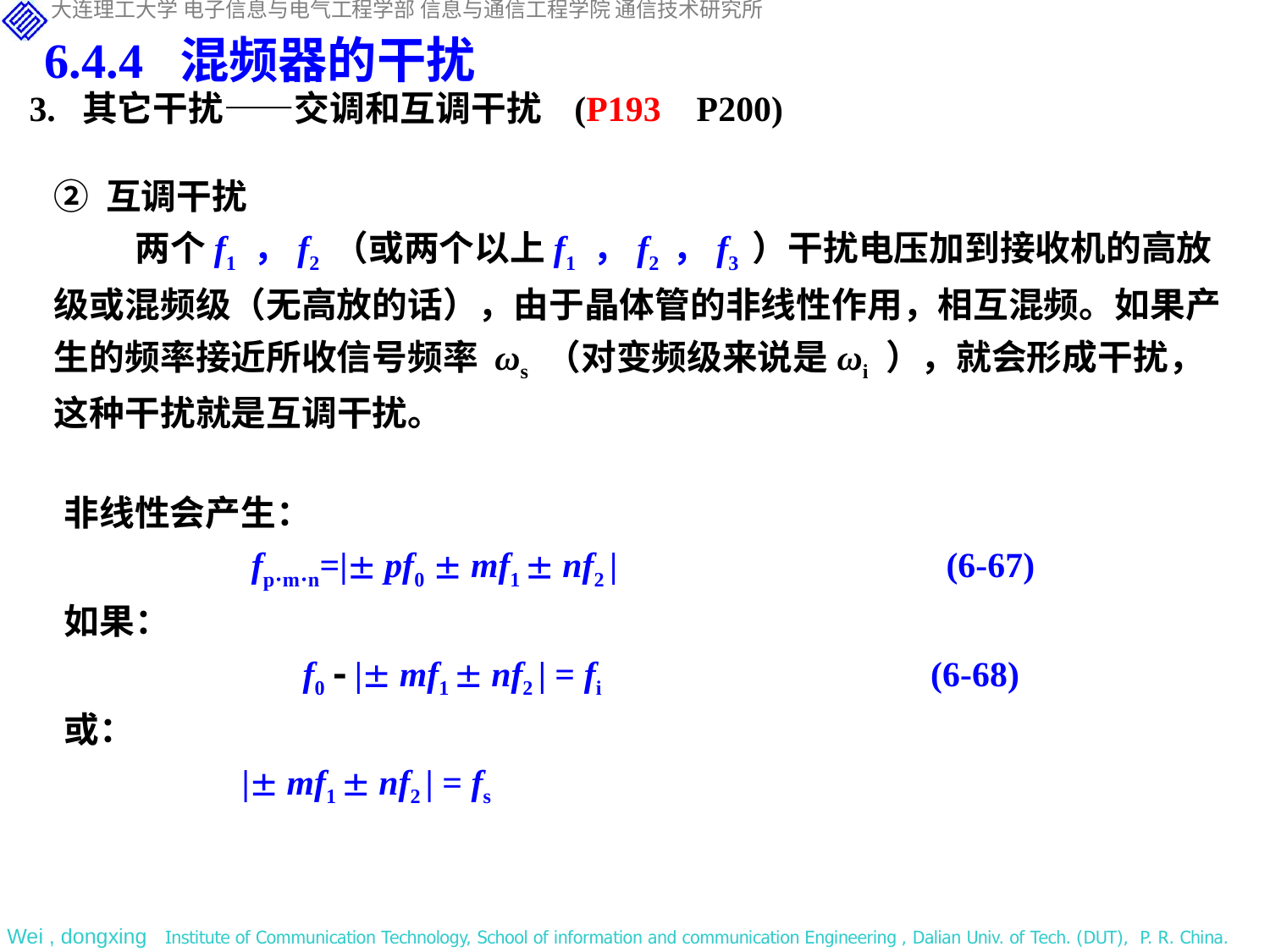

6.4.4  混频器的干扰
3.  其它干扰——交调和互调干扰   (P193    P200)

② 互调干扰
         两个f1 ，f2 （或两个以上f1 ，f2 ，f3 ）干扰电压加到接收机的高放级或混频级（无高放的话），由于晶体管的非线性作用，相互混频。如果产生的频率接近所收信号频率 ωs （对变频级来说是ωi ），就会形成干扰，这种干扰就是互调干扰。
非线性会产生：
fp⋅m⋅n=|± pf0 ± mf1 ± nf2 |                                     (6-67)
如果：
    f0 − |± mf1 ± nf2 | = fi                                     (6-68)
或：
                    |± mf1 ± nf2 | = fs